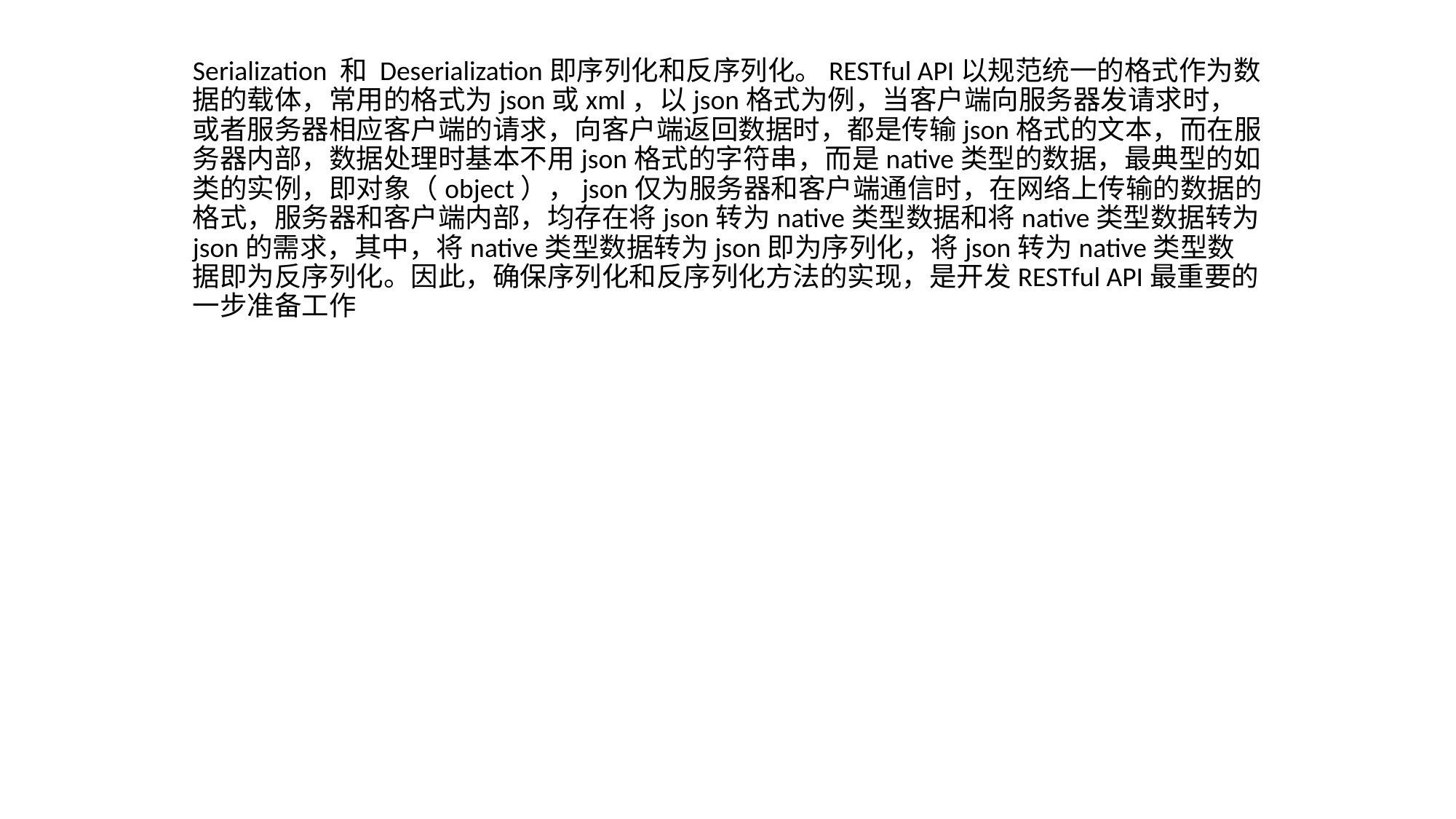

Serialization 和 Deserialization即序列化和反序列化。RESTful API以规范统一的格式作为数据的载体，常用的格式为json或xml，以json格式为例，当客户端向服务器发请求时，或者服务器相应客户端的请求，向客户端返回数据时，都是传输json格式的文本，而在服务器内部，数据处理时基本不用json格式的字符串，而是native类型的数据，最典型的如类的实例，即对象（object），json仅为服务器和客户端通信时，在网络上传输的数据的格式，服务器和客户端内部，均存在将json转为native类型数据和将native类型数据转为json的需求，其中，将native类型数据转为json即为序列化，将json转为native类型数据即为反序列化。因此，确保序列化和反序列化方法的实现，是开发RESTful API最重要的一步准备工作